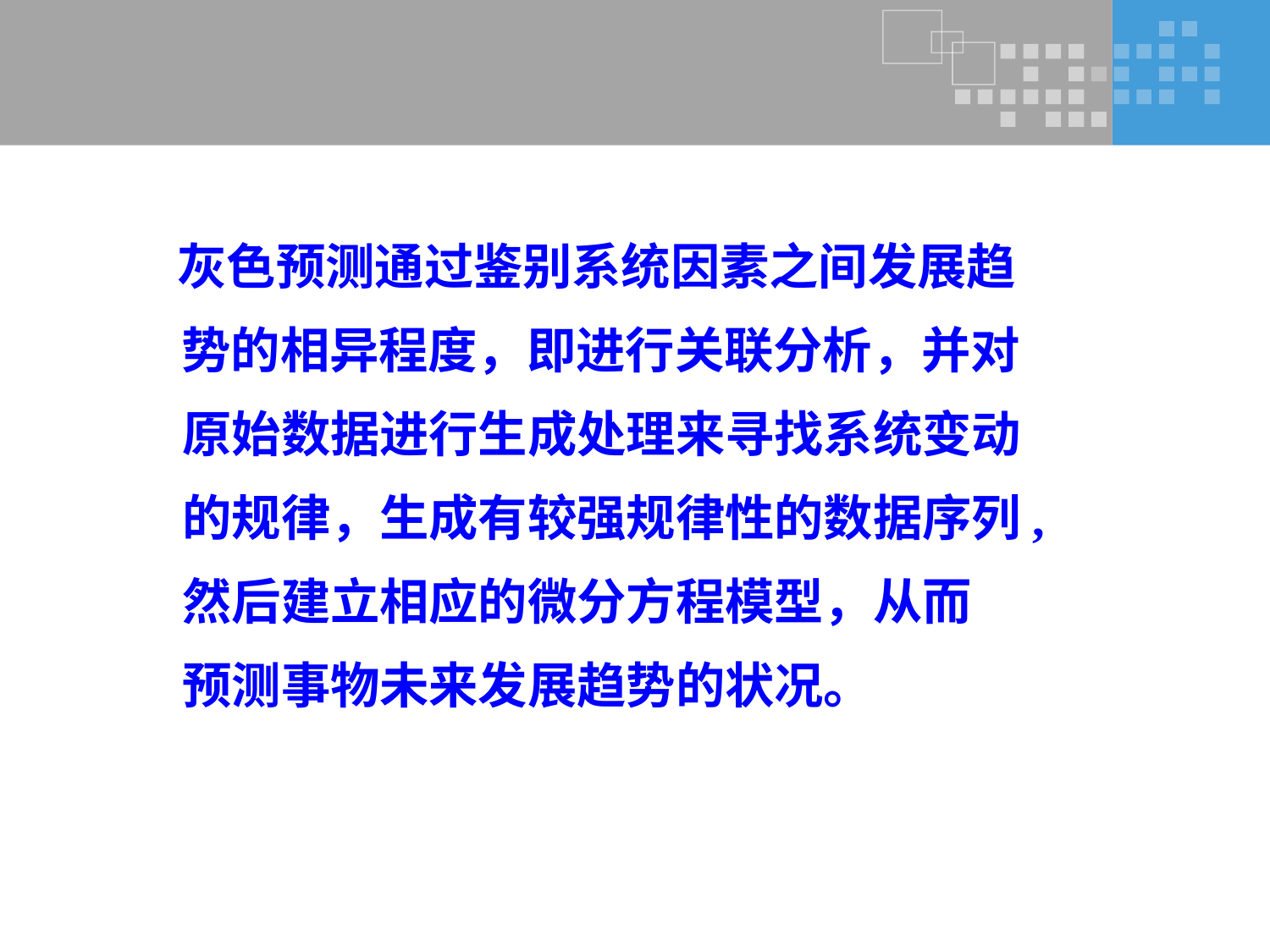

灰色预测通过鉴别系统因素之间发展趋
    势的相异程度，即进行关联分析，并对
    原始数据进行生成处理来寻找系统变动
    的规律，生成有较强规律性的数据序列,
    然后建立相应的微分方程模型，从而
    预测事物未来发展趋势的状况。